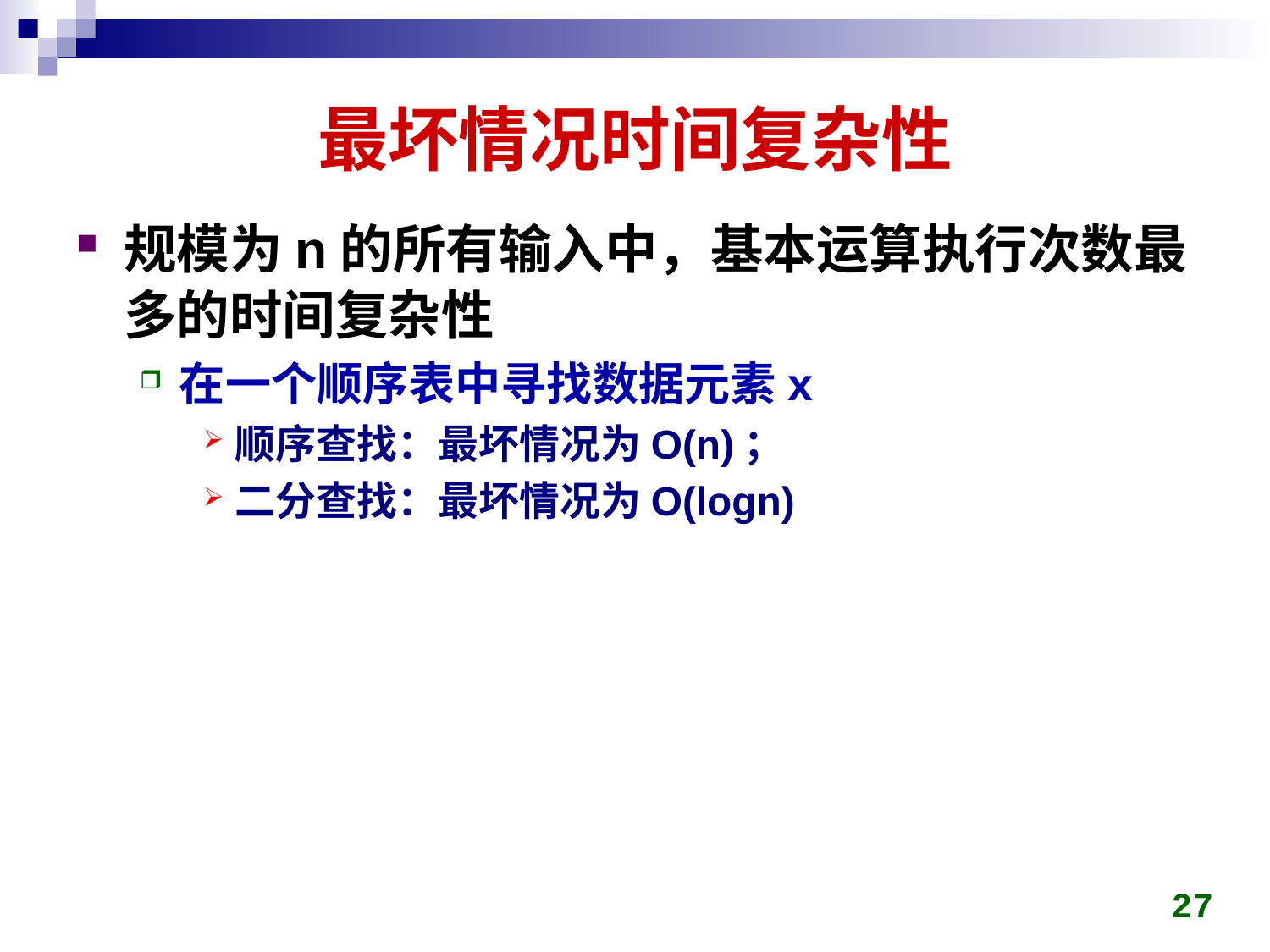

# 最坏情况时间复杂性
规模为n的所有输入中，基本运算执行次数最多的时间复杂性
在一个顺序表中寻找数据元素x
顺序查找：最坏情况为O(n)；
二分查找：最坏情况为O(logn)
27